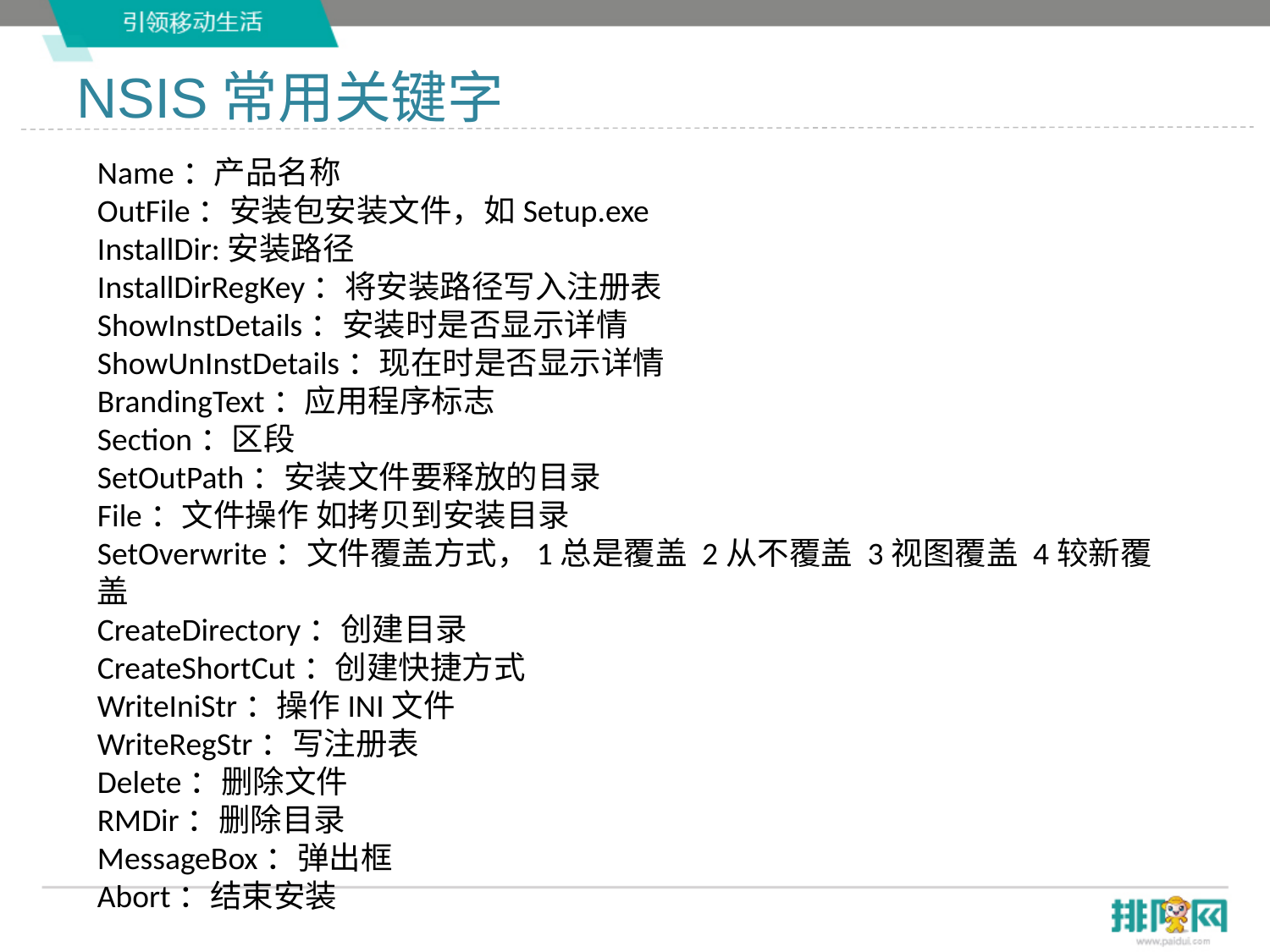

# NSIS常用关键字

Name：产品名称
OutFile：安装包安装文件，如Setup.exe
InstallDir:安装路径
InstallDirRegKey：将安装路径写入注册表
ShowInstDetails：安装时是否显示详情
ShowUnInstDetails：现在时是否显示详情
BrandingText：应用程序标志
Section：区段
SetOutPath：安装文件要释放的目录
File：文件操作 如拷贝到安装目录
SetOverwrite：文件覆盖方式，1总是覆盖 2从不覆盖 3视图覆盖 4较新覆盖
CreateDirectory：创建目录
CreateShortCut：创建快捷方式
WriteIniStr：操作INI文件
WriteRegStr：写注册表
Delete：删除文件
RMDir：删除目录
MessageBox：弹出框
Abort：结束安装